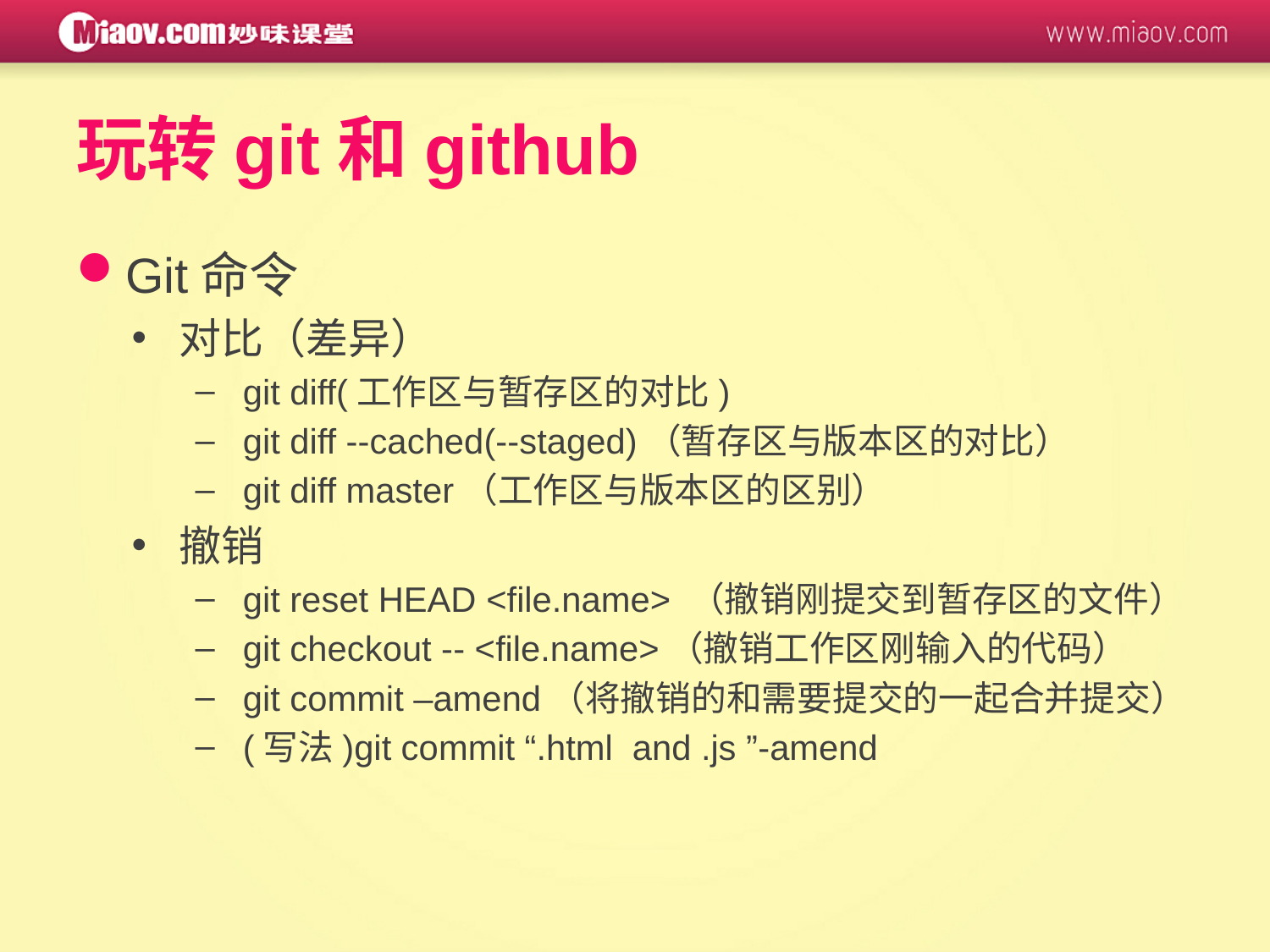

# 玩转git和github
Git命令
对比（差异）
git diff(工作区与暂存区的对比)
git diff --cached(--staged)（暂存区与版本区的对比）
git diff master（工作区与版本区的区别）
撤销
git reset HEAD <file.name> （撤销刚提交到暂存区的文件）
git checkout -- <file.name>（撤销工作区刚输入的代码）
git commit –amend（将撤销的和需要提交的一起合并提交）
(写法)git commit “.html  and .js ”-amend